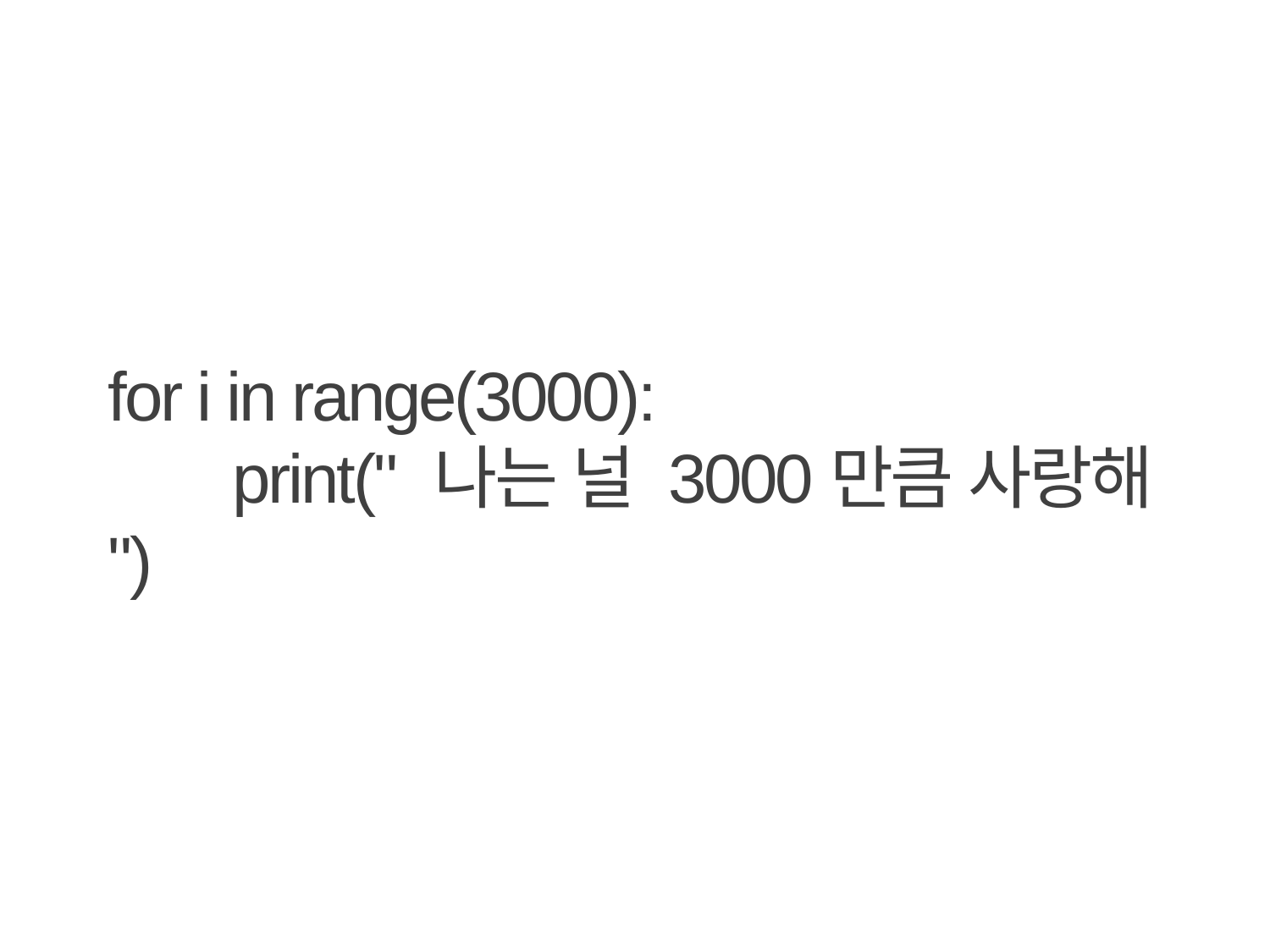

for i in range(3000):
	print(" 나는 널 3000만큼 사랑해 ")